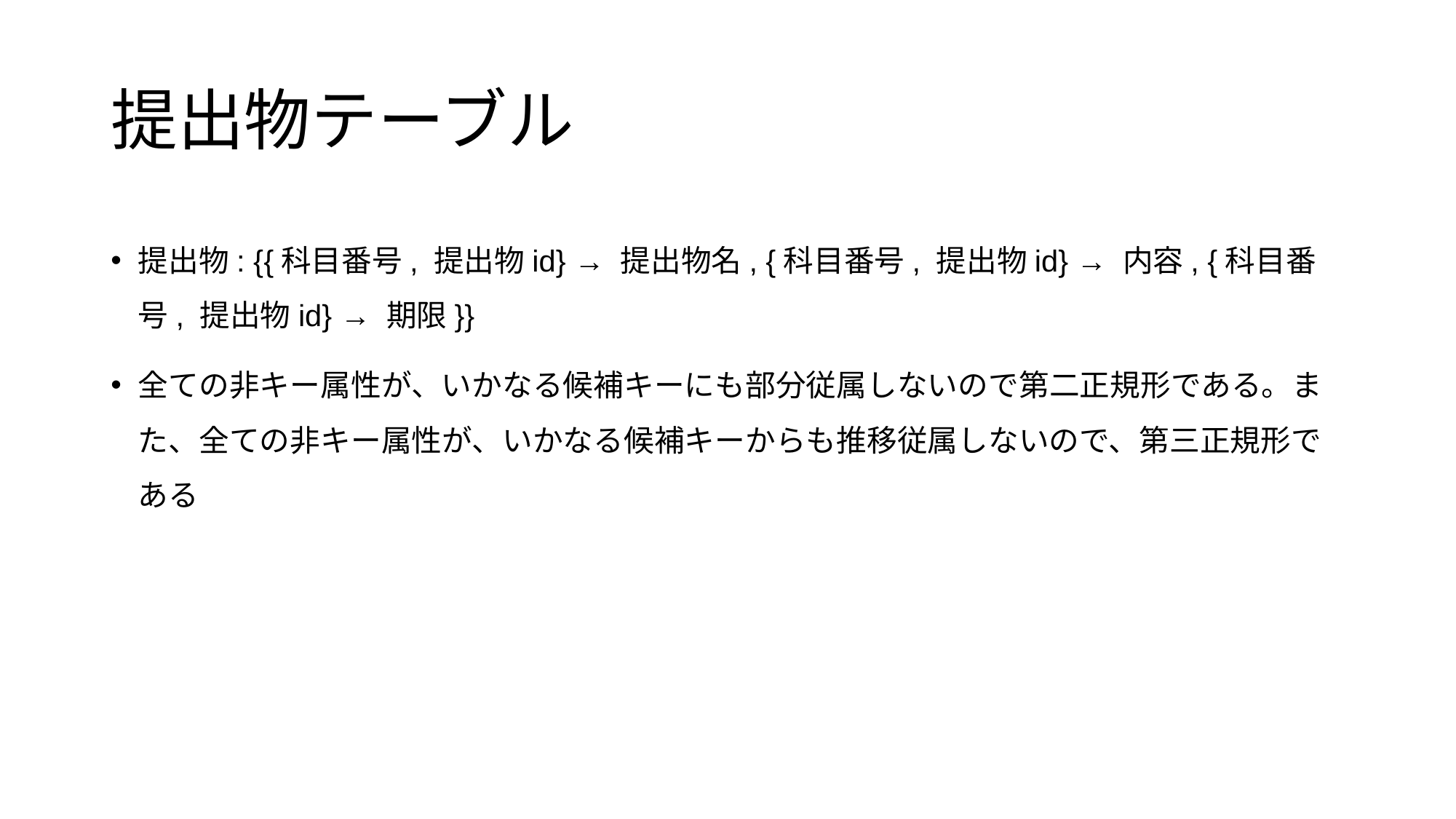

# 提出物テーブル
提出物: {{科目番号, 提出物id} → 提出物名, {科目番号, 提出物id} → 内容, {科目番号, 提出物id} → 期限}}
全ての非キー属性が、いかなる候補キーにも部分従属しないので第二正規形である。また、全ての非キー属性が、いかなる候補キーからも推移従属しないので、第三正規形である